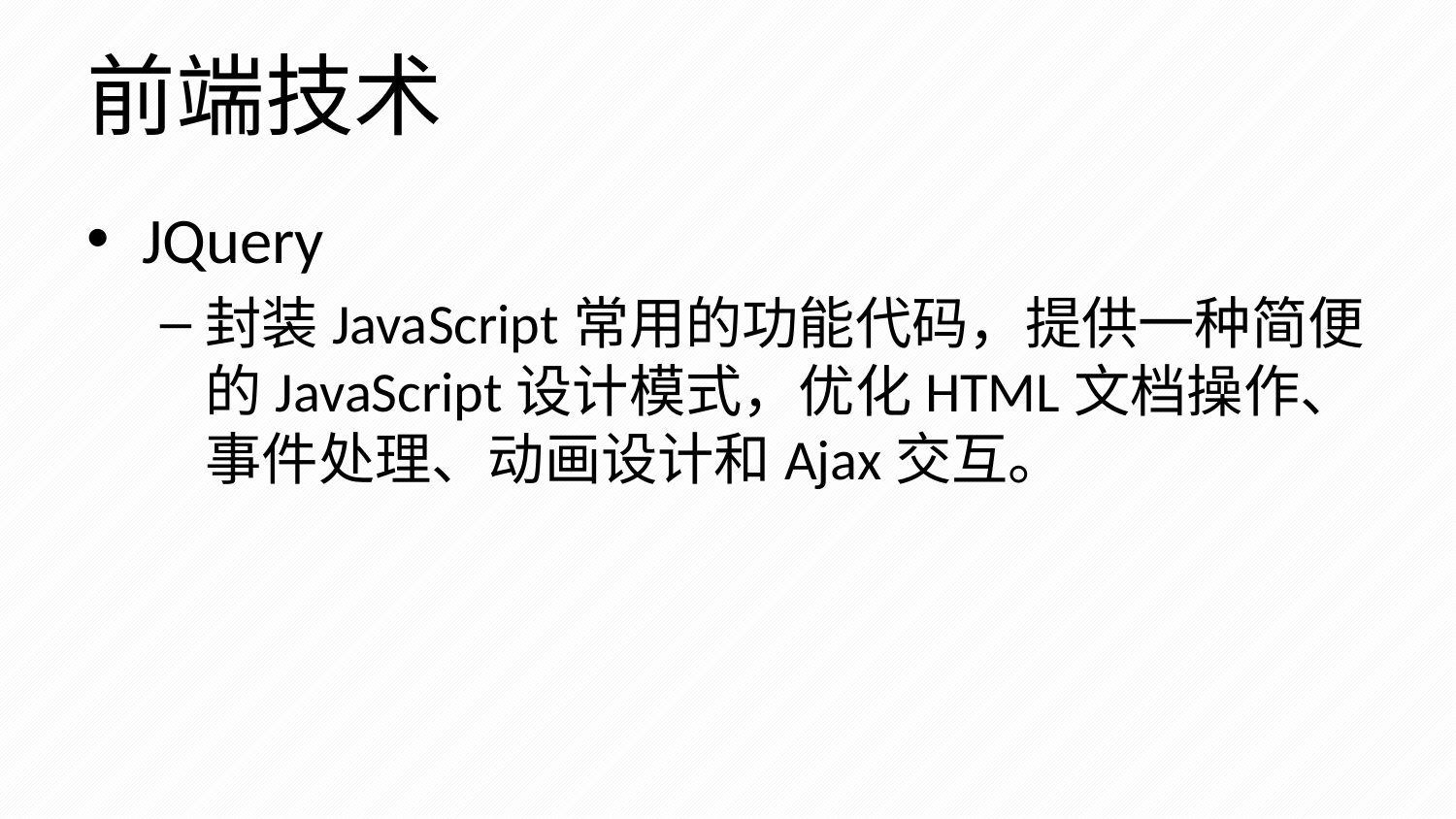

# 前端技术
JQuery
封装JavaScript常用的功能代码，提供一种简便的JavaScript设计模式，优化HTML文档操作、事件处理、动画设计和Ajax交互。